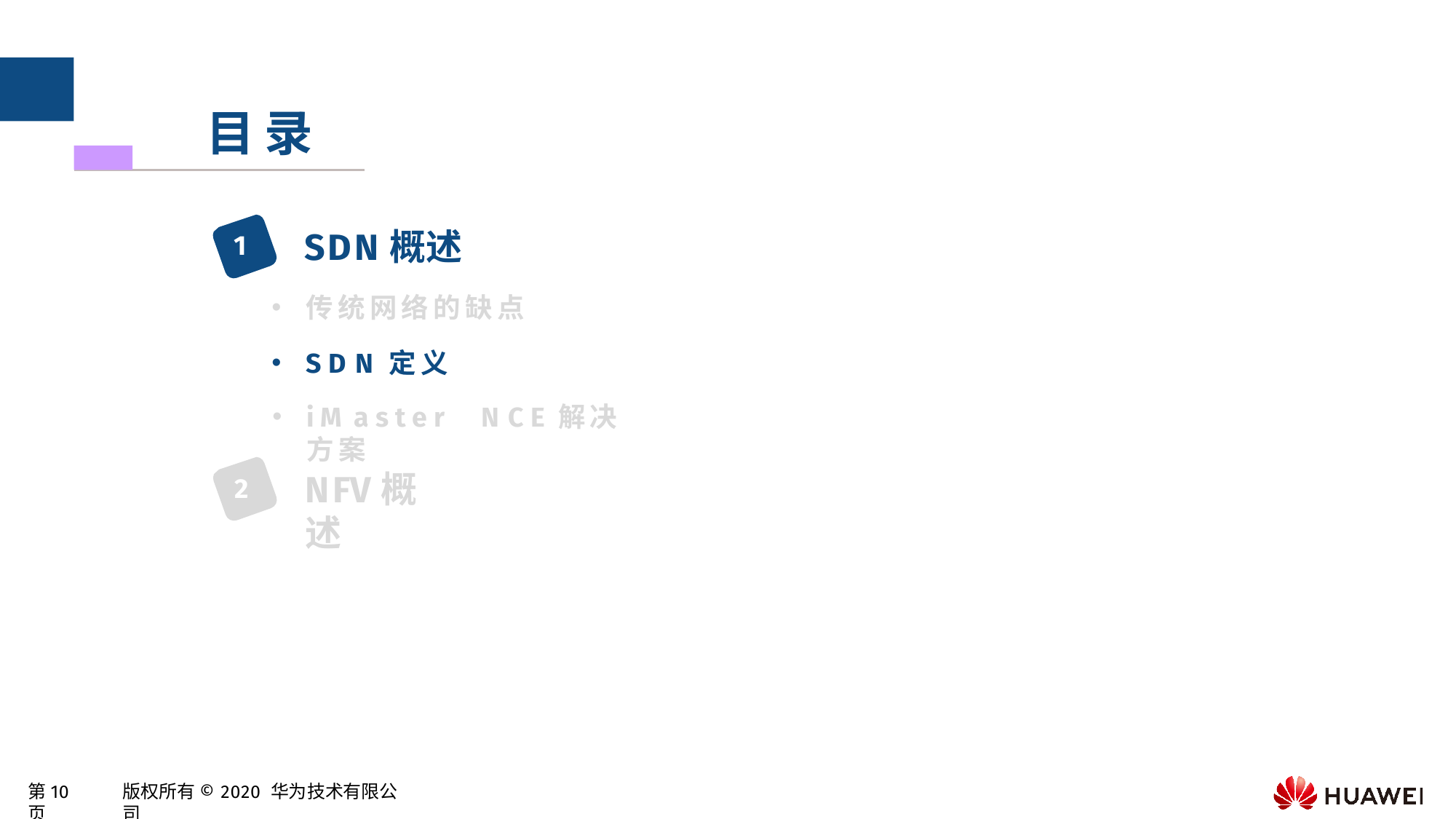

# 目录

SDN概述
传统网络的缺点
S D N 定义
i M a s t e r	N C E 解决方案
1

NFV概述
2
第10页
版权所有© 2020 华为技术有限公司